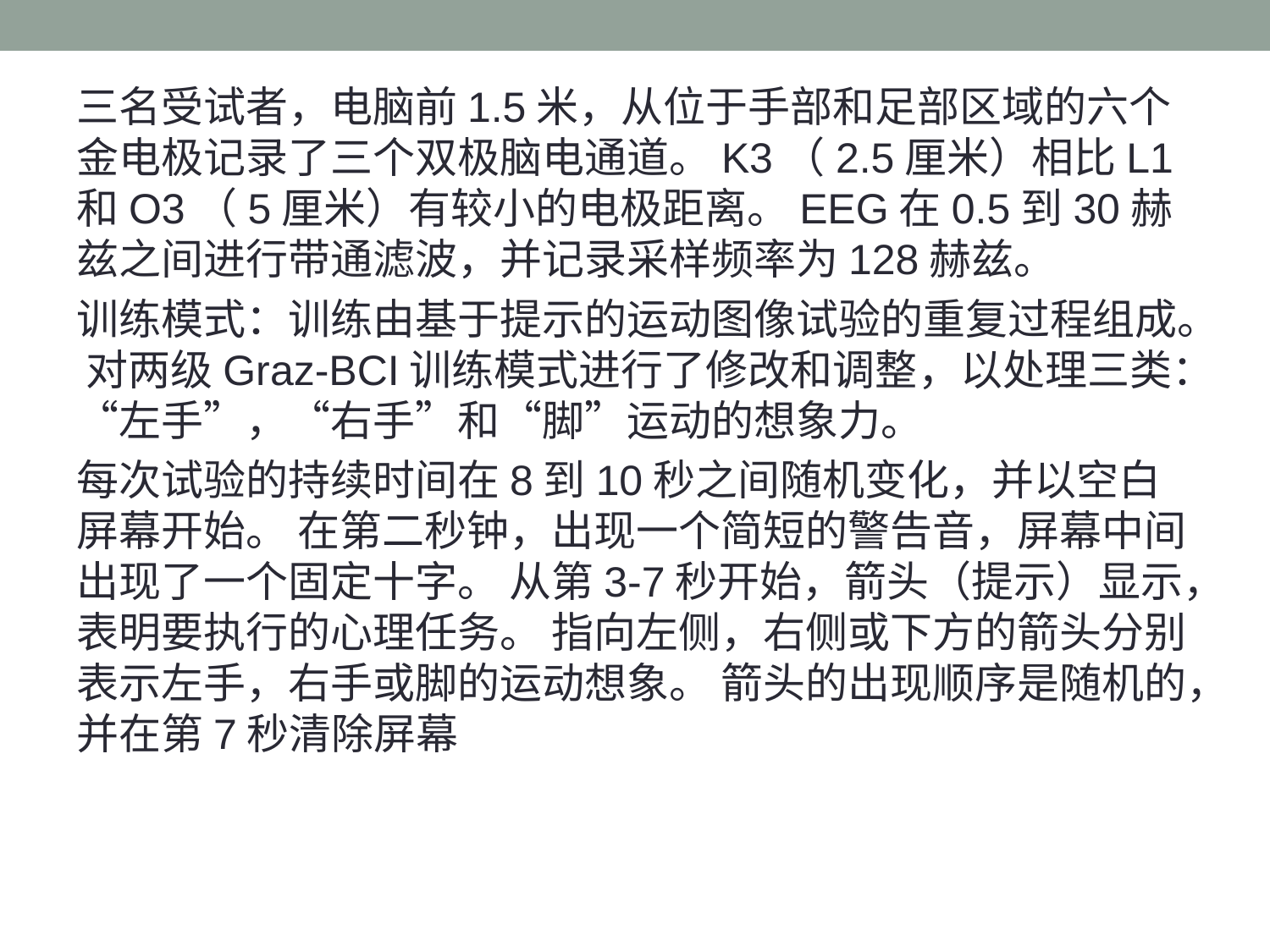

#
三名受试者，电脑前1.5米，从位于手部和足部区域的六个金电极记录了三个双极脑电通道。K3（2.5厘米）相比L1和O3（5厘米）有较小的电极距离。EEG在0.5到30赫兹之间进行带通滤波，并记录采样频率为128赫兹。
训练模式：训练由基于提示的运动图像试验的重复过程组成。 对两级Graz-BCI训练模式进行了修改和调整，以处理三类：“左手”，“右手”和“脚”运动的想象力。
每次试验的持续时间在8到10秒之间随机变化，并以空白屏幕开始。 在第二秒钟，出现一个简短的警告音，屏幕中间出现了一个固定十字。 从第3-7秒开始，箭头（提示）显示，表明要执行的心理任务。 指向左侧，右侧或下方的箭头分别表示左手，右手或脚的运动想象。 箭头的出现顺序是随机的，并在第7秒清除屏幕